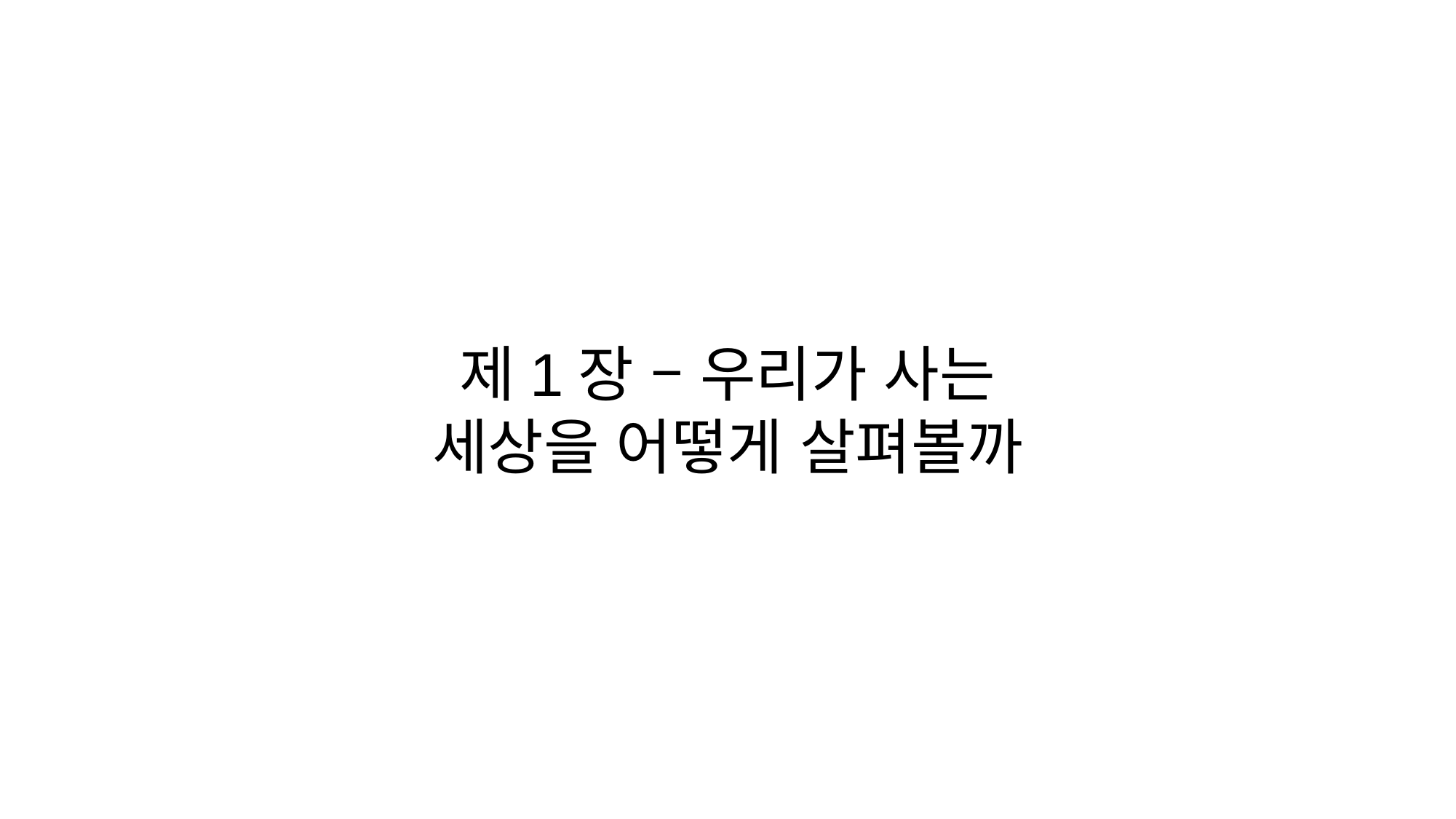

제1장 – 우리가 사는 세상을 어떻게 살펴볼까